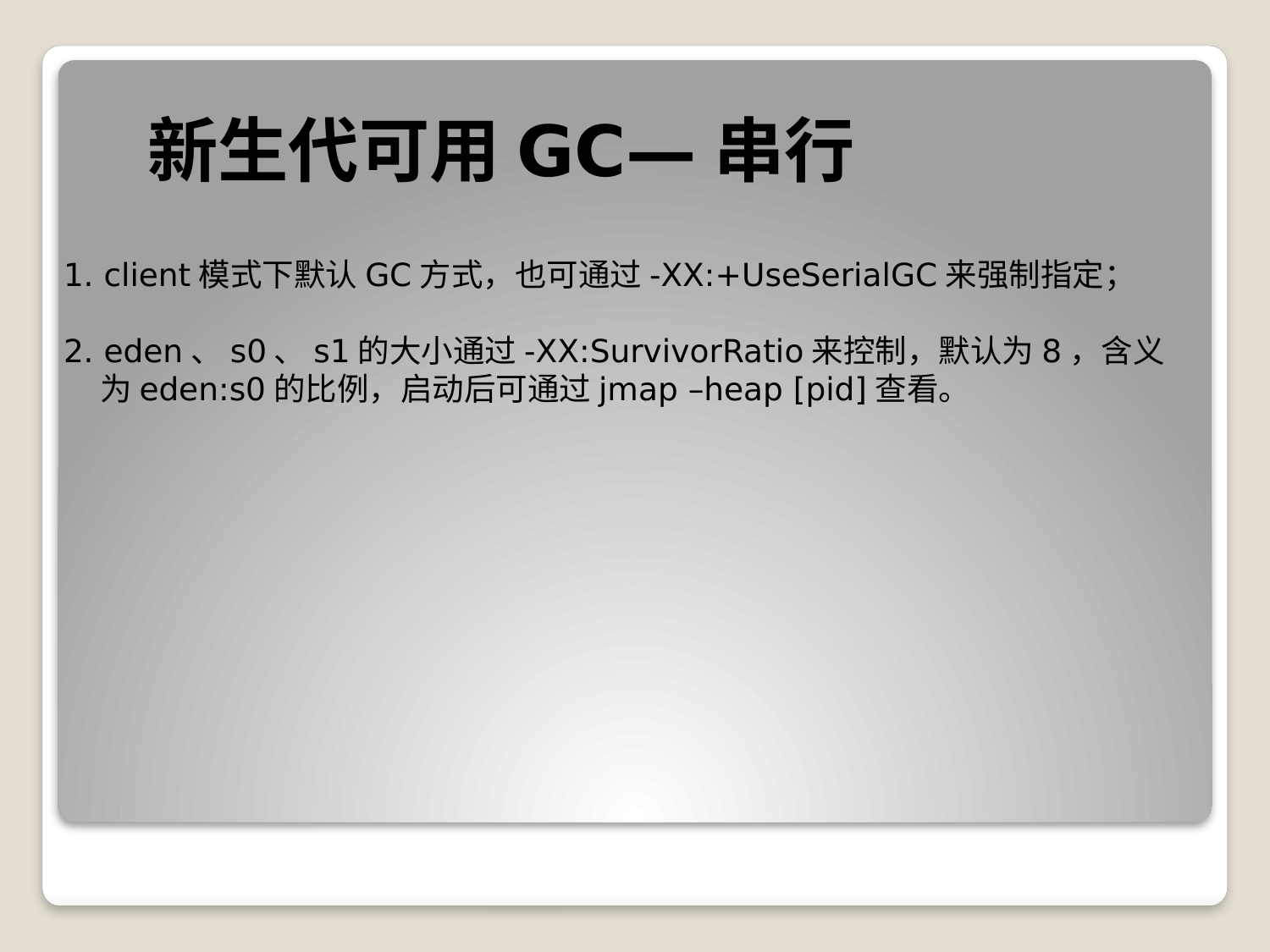

新生代可用GC—串行
1. client模式下默认GC方式，也可通过-XX:+UseSerialGC来强制指定；

2. eden、s0、s1的大小通过-XX:SurvivorRatio来控制，默认为8，含义
    为eden:s0的比例，启动后可通过jmap –heap [pid]查看。